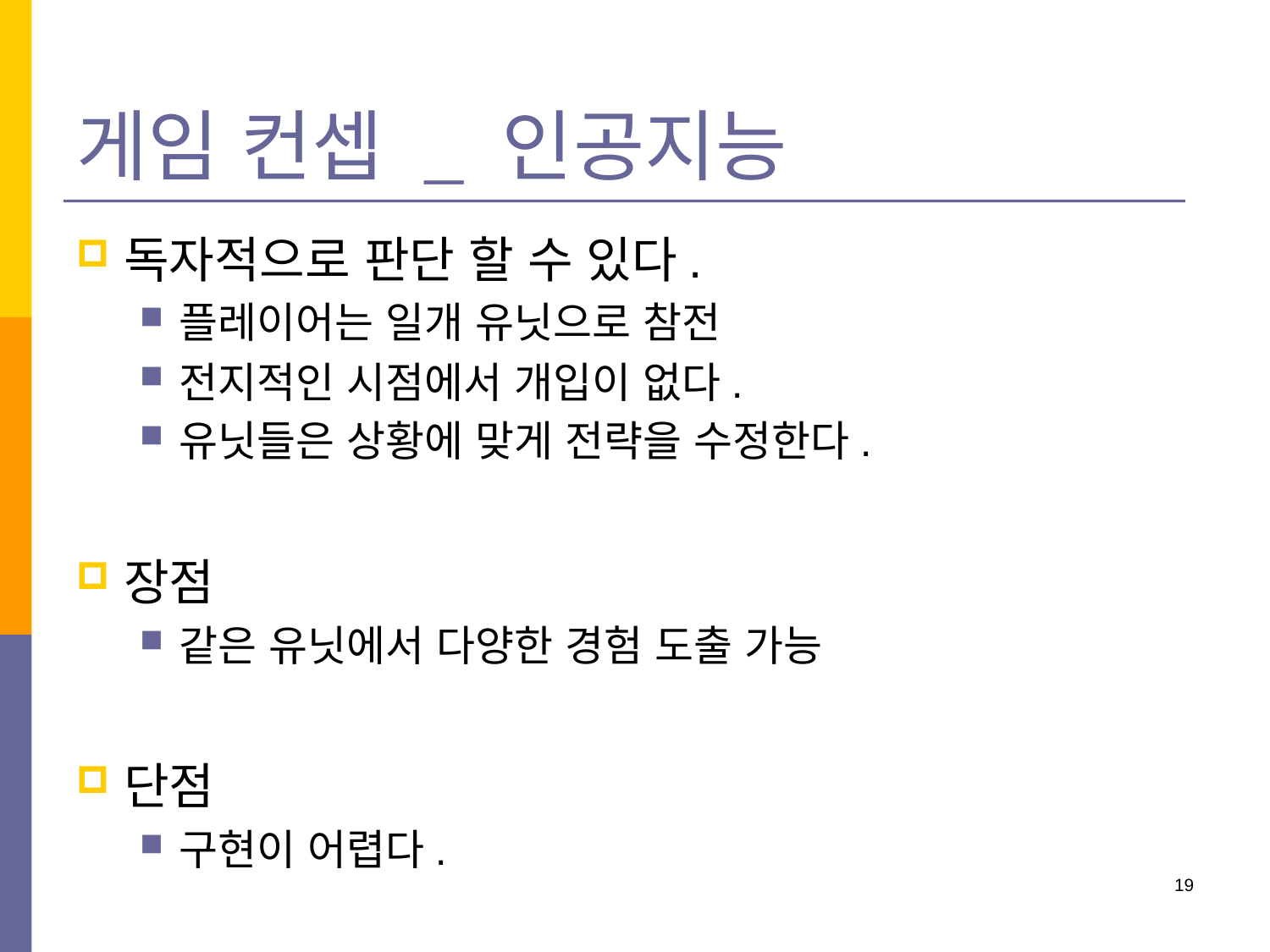

# 게임 컨셉 _ 인공지능
독자적으로 판단 할 수 있다.
플레이어는 일개 유닛으로 참전
전지적인 시점에서 개입이 없다.
유닛들은 상황에 맞게 전략을 수정한다.

장점
같은 유닛에서 다양한 경험 도출 가능

단점
구현이 어렵다.

19